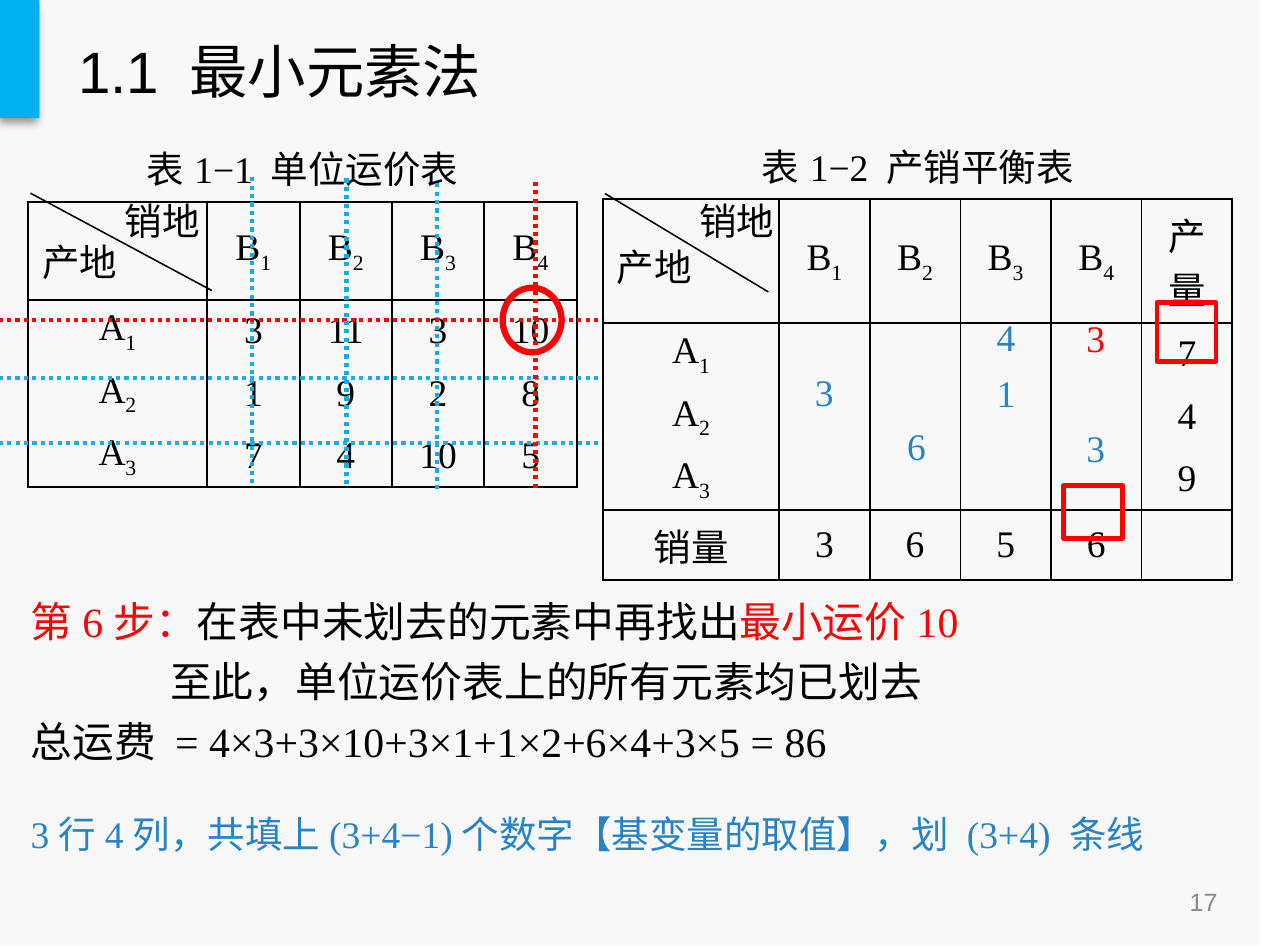

# 1.1 最小元素法
| 表1−2 产销平衡表 |  |  |  |  |  |
| --- | --- | --- | --- | --- | --- |
|  | B1 | B2 | B3 | B4 | 产量 |
| A1 |  |  |  |  | 7 |
| A2 |  |  |  |  | 4 |
| A3 |  |  |  |  | 9 |
| 销量 | 3 | 6 | 5 | 6 |  |
| 表1−1 单位运价表 |  |  |  |  |
| --- | --- | --- | --- | --- |
|  | B1 | B2 | B3 | B4 |
| A1 | 3 | 11 | 3 | 10 |
| A2 | 1 | 9 | 2 | 8 |
| A3 | 7 | 4 | 10 | 5 |
销地
产地
销地
产地

4
3
3
1
6
3

第6步：在表中未划去的元素中再找出最小运价10
              至此，单位运价表上的所有元素均已划去
总运费 = 4×3+3×10+3×1+1×2+6×4+3×5 = 86
3行4列，共填上(3+4−1)个数字【基变量的取值】，划 (3+4) 条线
17